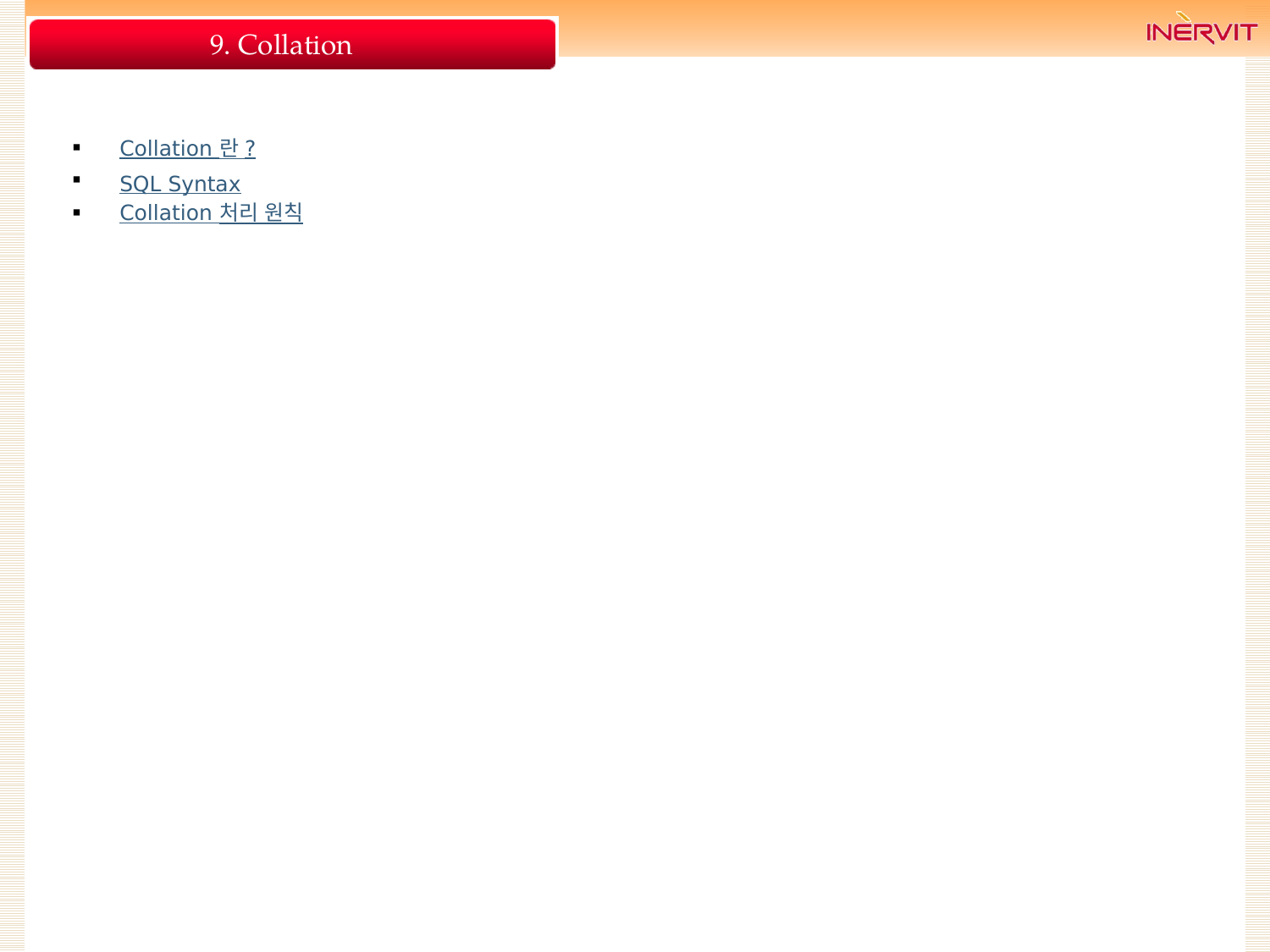

# 9. Collation
Collation 란 ?
SQL Syntax
Collation 처리 원칙